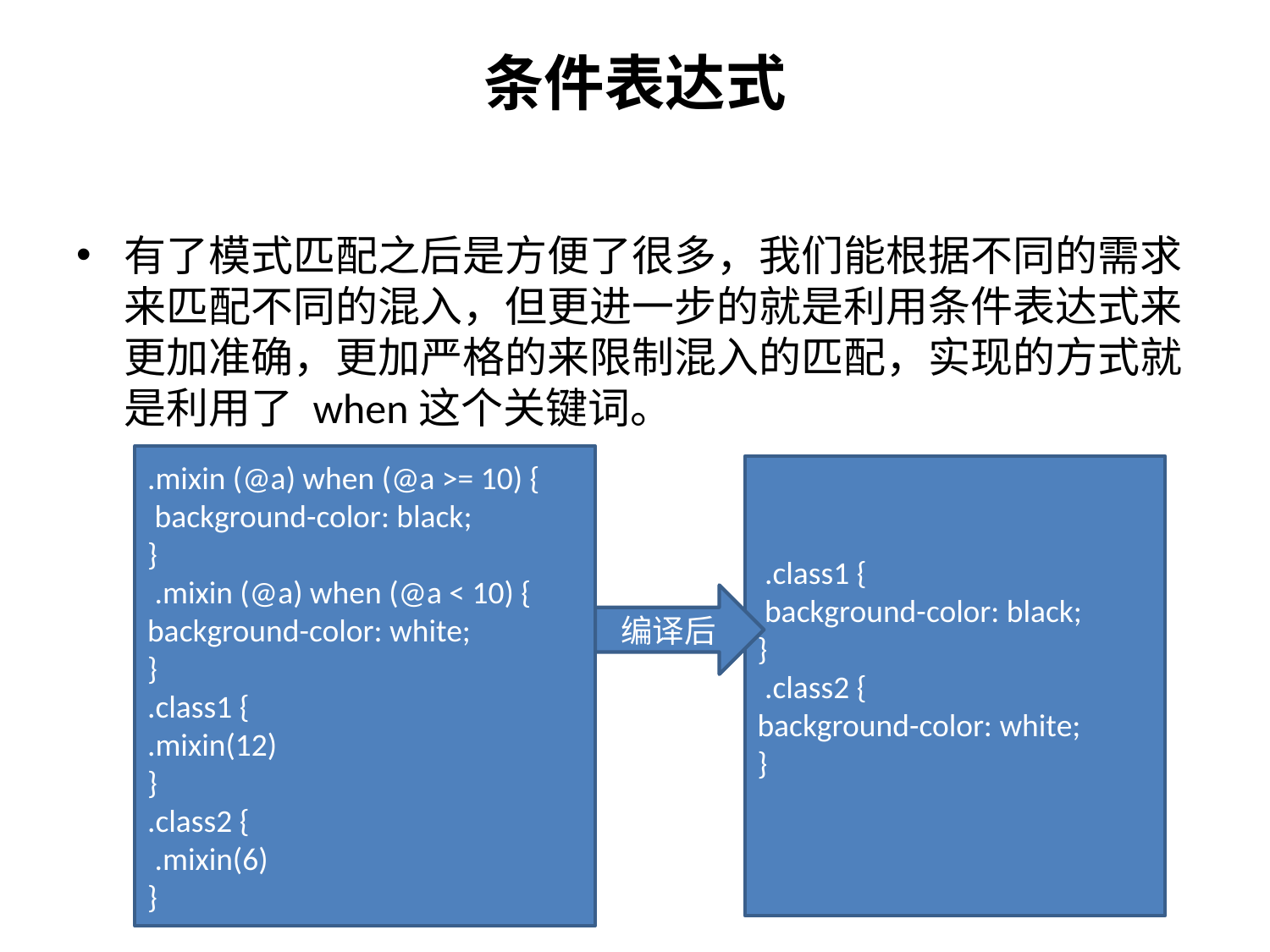

# 条件表达式
有了模式匹配之后是方便了很多，我们能根据不同的需求来匹配不同的混入，但更进一步的就是利用条件表达式来更加准确，更加严格的来限制混入的匹配，实现的方式就是利用了 when这个关键词。

.mixin (@a) when (@a >= 10) {
 background-color: black;
}
 .mixin (@a) when (@a < 10) {
background-color: white;
}
.class1 {
.mixin(12)
}
.class2 {
 .mixin(6)
}
 .class1 {
 background-color: black;
}
 .class2 {
background-color: white;
}

编译后